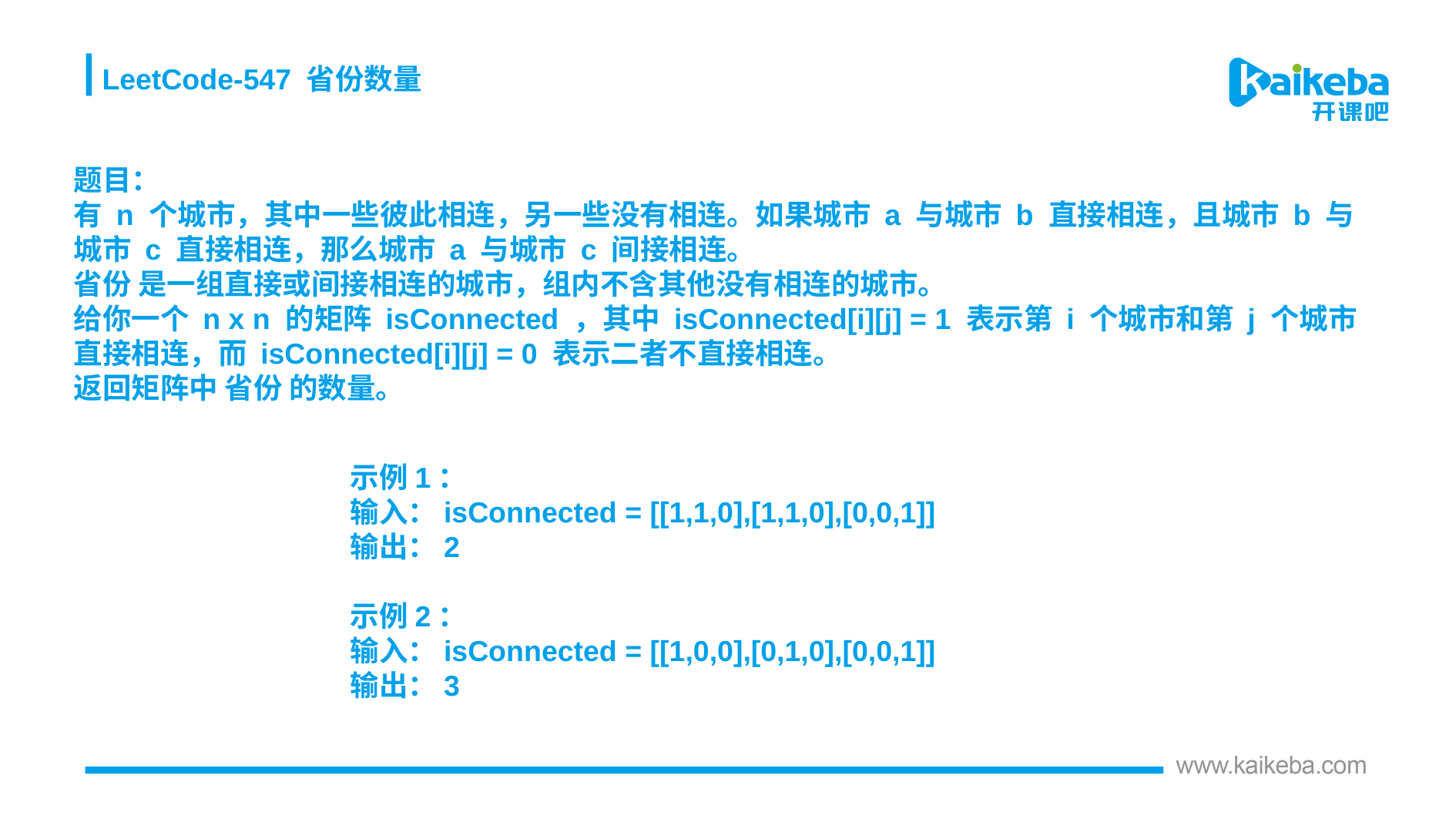

LeetCode-547 省份数量
题目：
有 n 个城市，其中一些彼此相连，另一些没有相连。如果城市 a 与城市 b 直接相连，且城市 b 与城市 c 直接相连，那么城市 a 与城市 c 间接相连。
省份 是一组直接或间接相连的城市，组内不含其他没有相连的城市。
给你一个 n x n 的矩阵 isConnected ，其中 isConnected[i][j] = 1 表示第 i 个城市和第 j 个城市直接相连，而 isConnected[i][j] = 0 表示二者不直接相连。
返回矩阵中 省份 的数量。

示例1：
输入：isConnected = [[1,1,0],[1,1,0],[0,0,1]]
输出：2

示例2：
输入：isConnected = [[1,0,0],[0,1,0],[0,0,1]]
输出：3